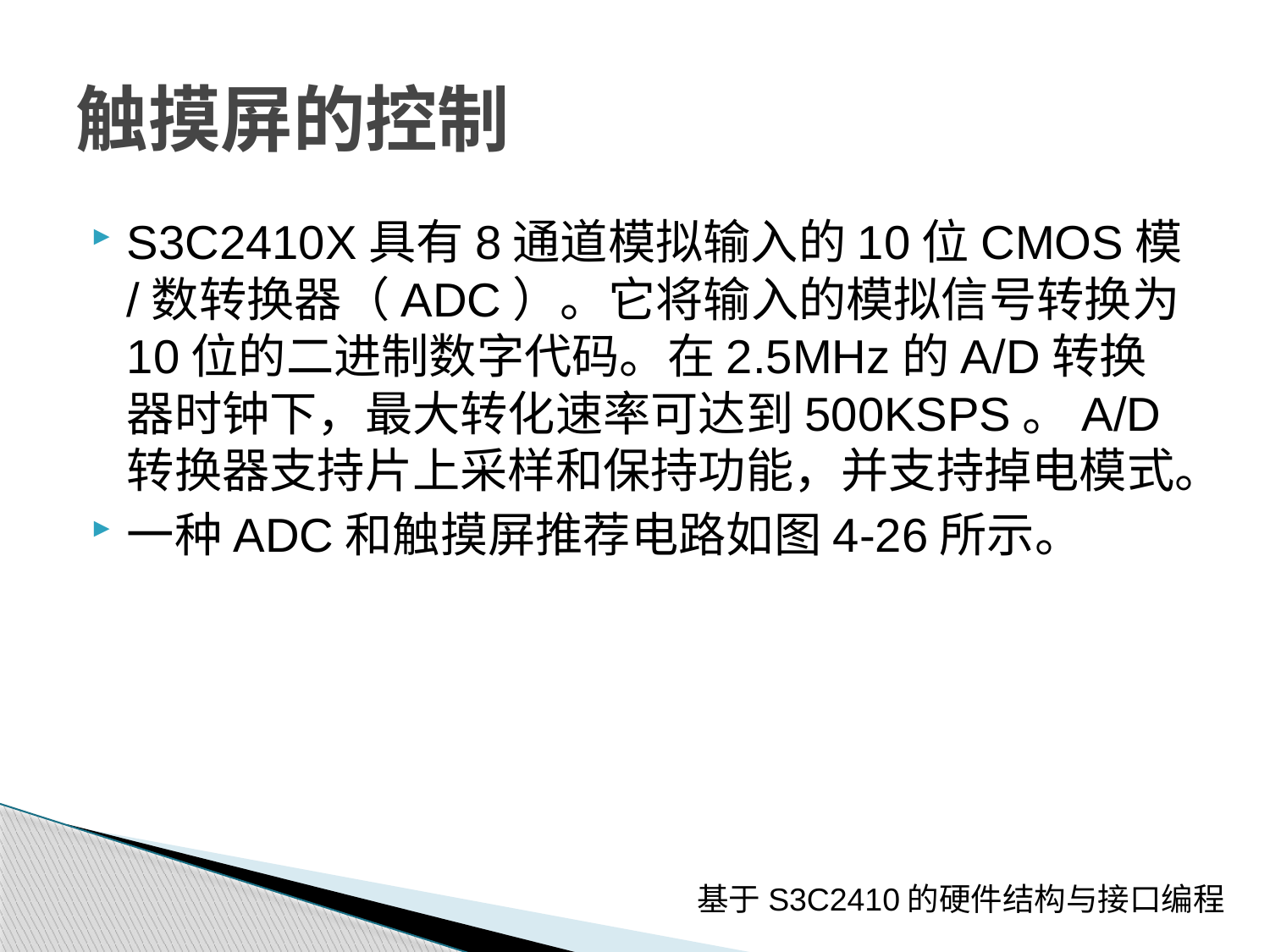

# 触摸屏的控制
S3C2410X具有8通道模拟输入的10位CMOS模/数转换器（ADC）。它将输入的模拟信号转换为10位的二进制数字代码。在2.5MHz的A/D转换器时钟下，最大转化速率可达到500KSPS。A/D转换器支持片上采样和保持功能，并支持掉电模式。
一种ADC和触摸屏推荐电路如图4-26所示。
基于S3C2410的硬件结构与接口编程